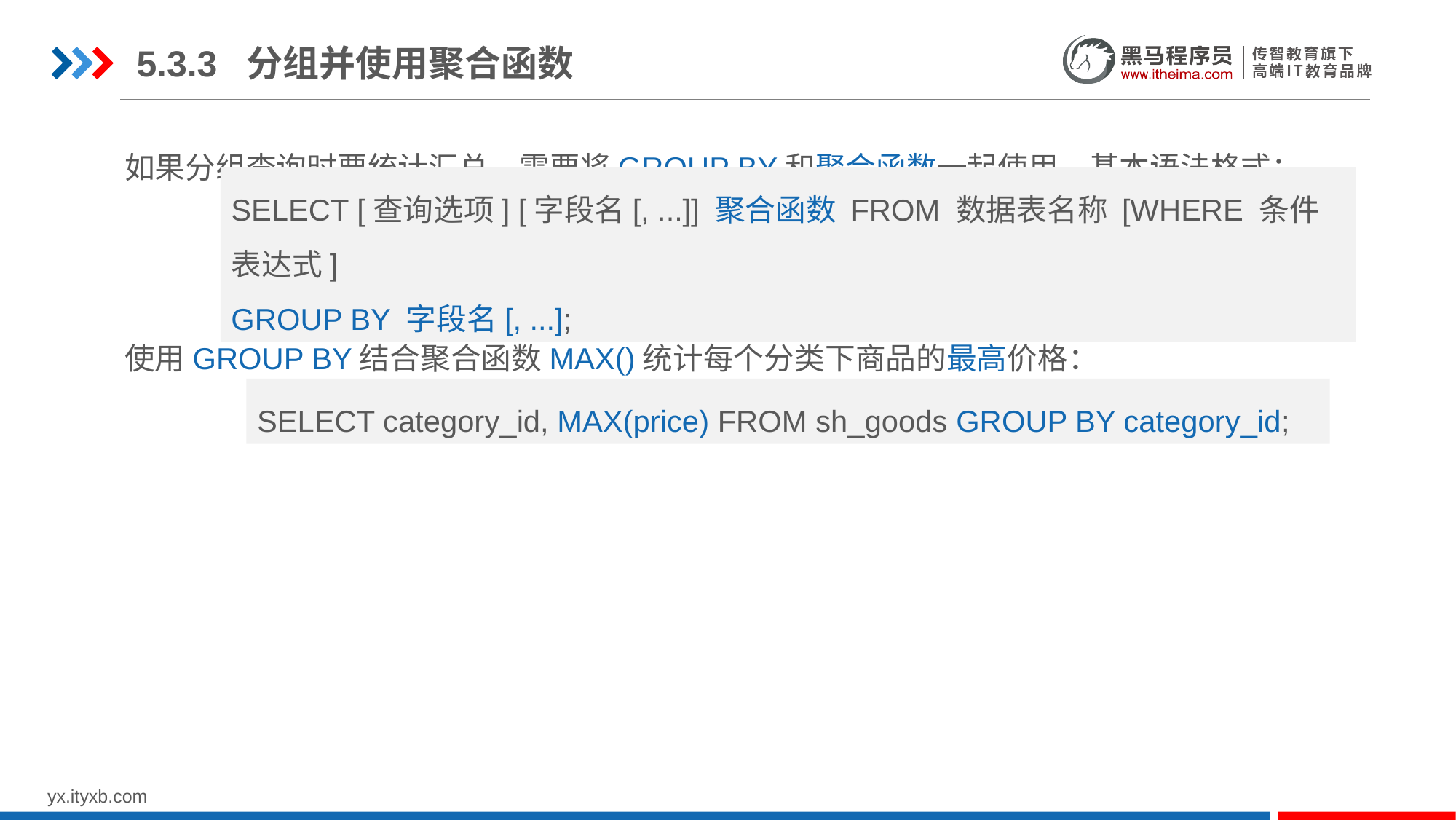

5.3.3  分组并使用聚合函数
如果分组查询时要统计汇总，需要将GROUP BY和聚合函数一起使用，基本语法格式：
SELECT [查询选项] [字段名[, ...]] 聚合函数 FROM 数据表名称 [WHERE 条件表达式]
GROUP BY 字段名[, ...];
使用GROUP BY结合聚合函数MAX()统计每个分类下商品的最高价格：
SELECT category_id, MAX(price) FROM sh_goods GROUP BY category_id;